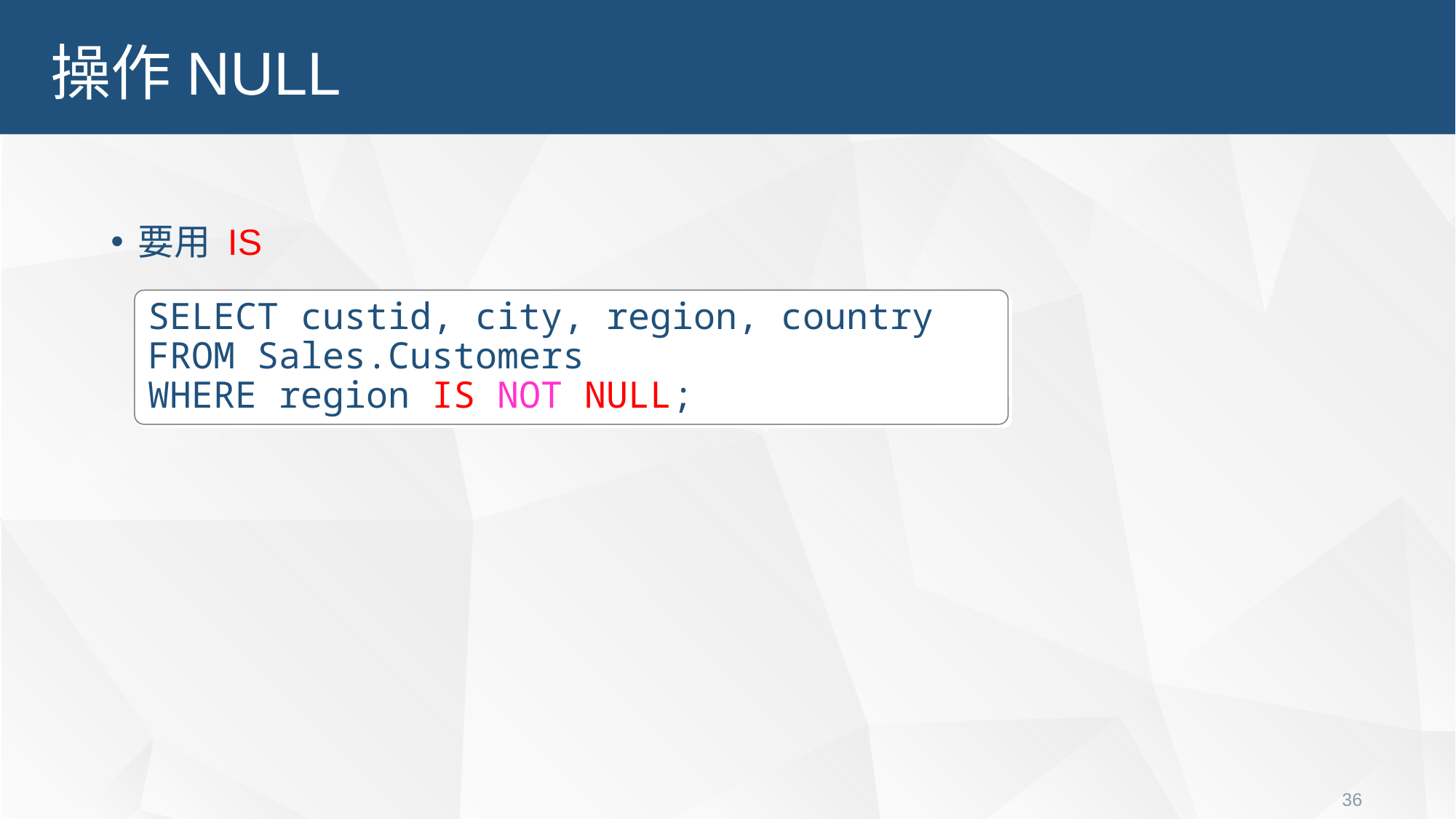

操作NULL
要用 IS

SELECT custid, city, region, country
FROM Sales.Customers
WHERE region IS NOT NULL;